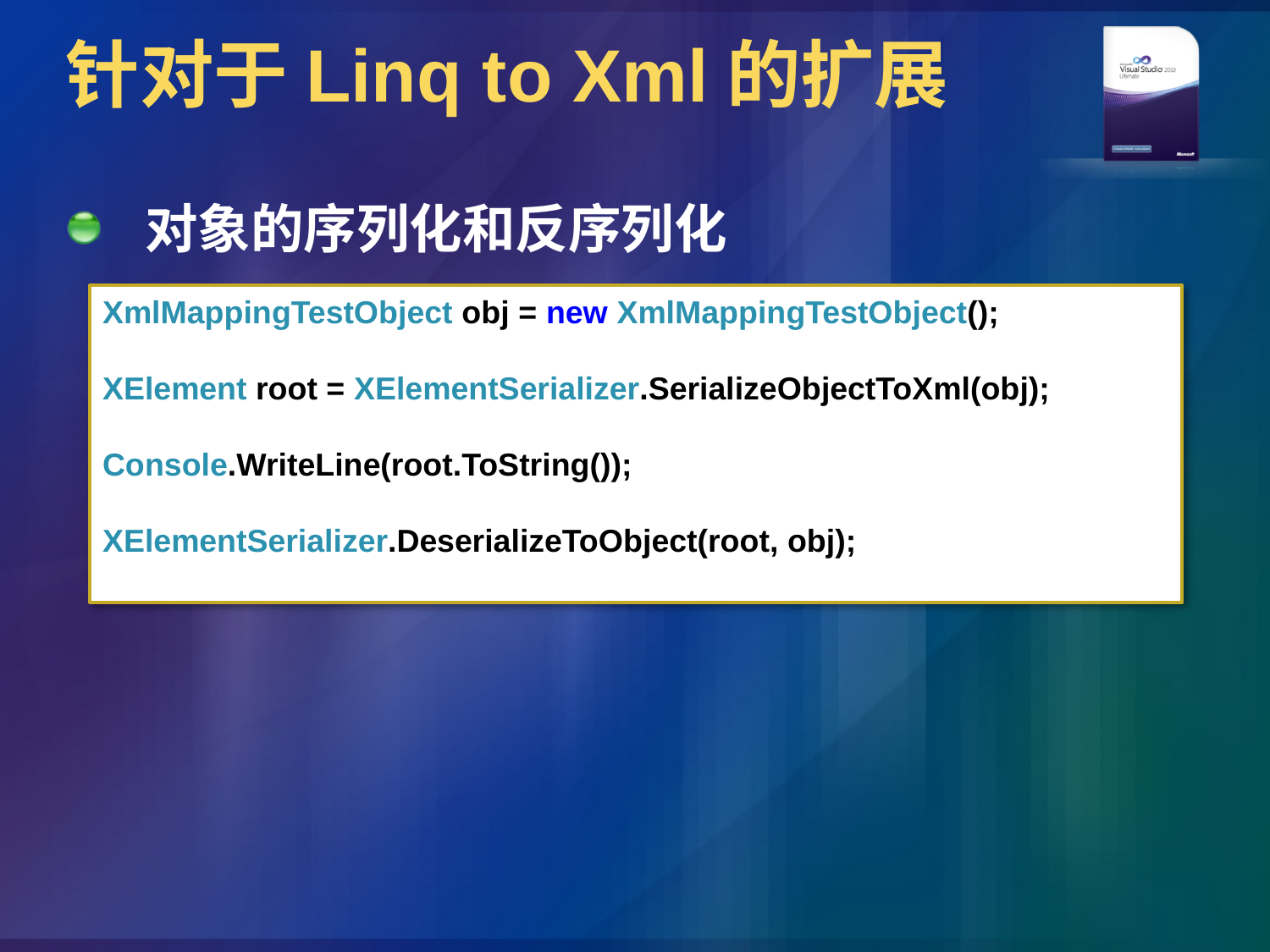

# 针对于Linq to Xml的扩展
对象的序列化和反序列化
XmlMappingTestObject obj = new XmlMappingTestObject();

XElement root = XElementSerializer.SerializeObjectToXml(obj);

Console.WriteLine(root.ToString());

XElementSerializer.DeserializeToObject(root, obj);